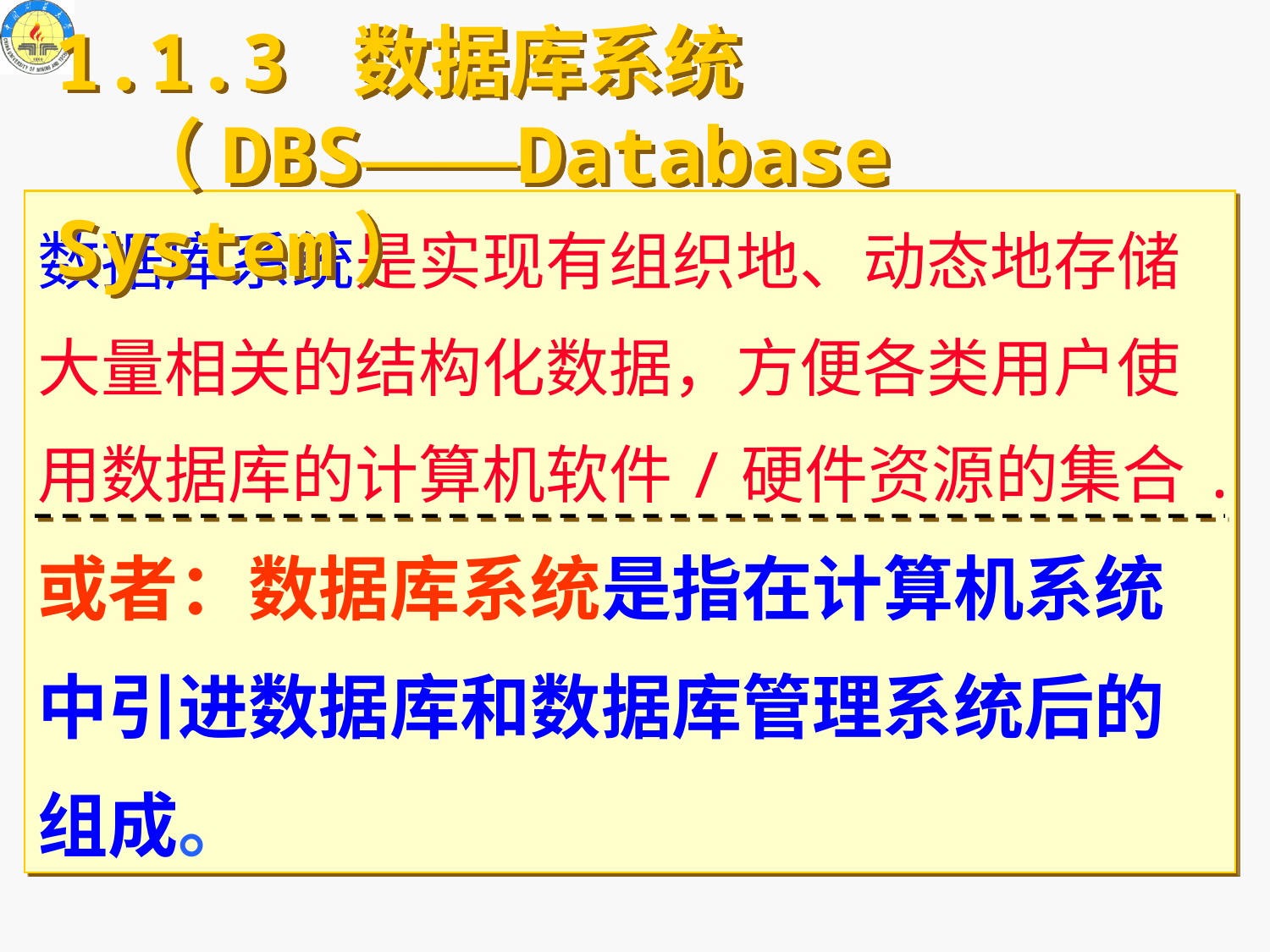

1.1.3 数据库系统
   （DBS——Database System）
数据库系统是实现有组织地、动态地存储大量相关的结构化数据，方便各类用户使用数据库的计算机软件/硬件资源的集合.
或者：数据库系统是指在计算机系统中引进数据库和数据库管理系统后的组成。